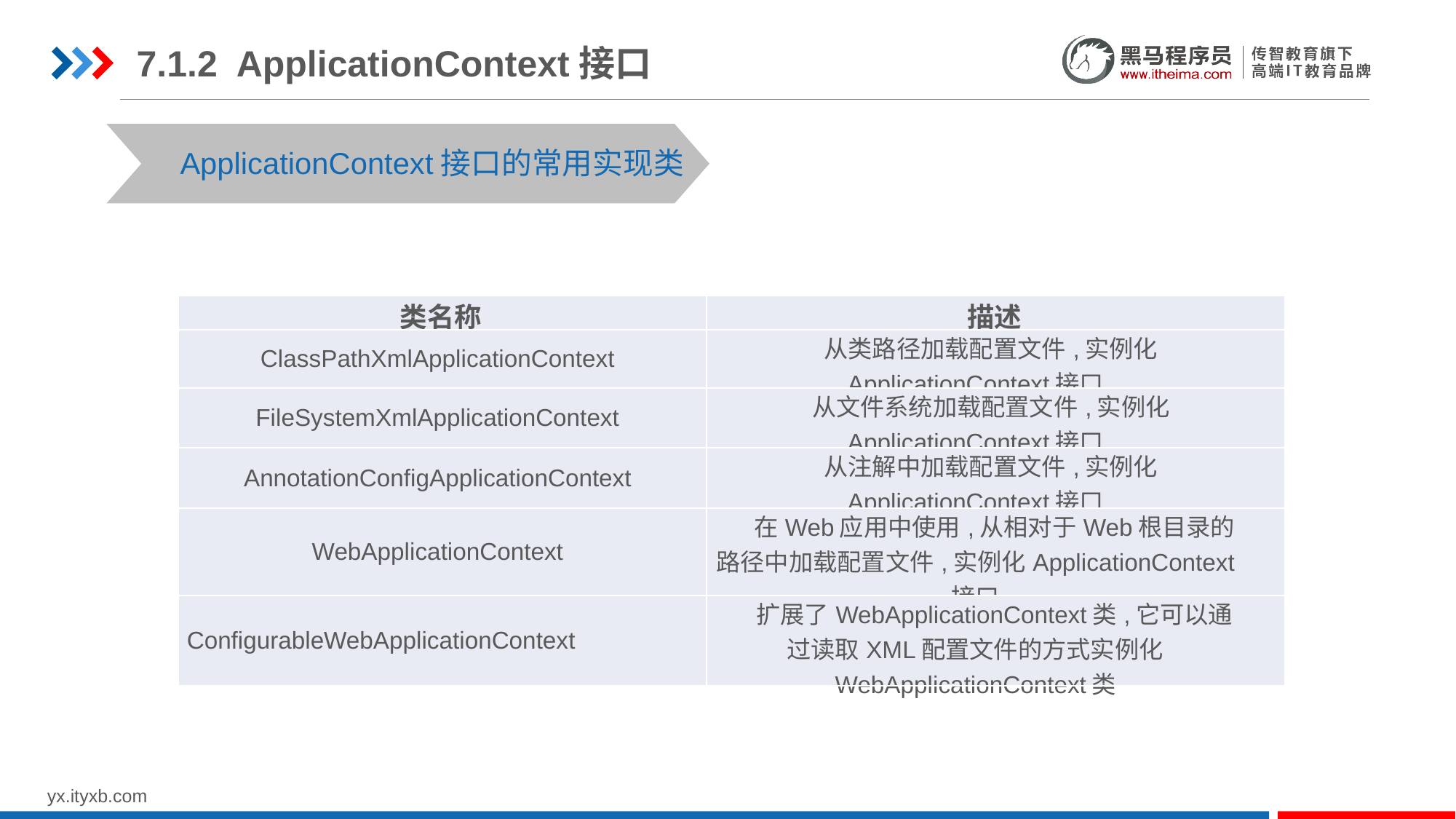

7.1.2  ApplicationContext接口

ApplicationContext接口的常用实现类
| 类名称 | 描述 |
| --- | --- |
| ClassPathXmlApplicationContext | 从类路径加载配置文件,实例化ApplicationContext接口 |
| FileSystemXmlApplicationContext | 从文件系统加载配置文件,实例化ApplicationContext接口 |
| AnnotationConfigApplicationContext | 从注解中加载配置文件,实例化ApplicationContext接口 |
| WebApplicationContext | 在Web应用中使用,从相对于Web根目录的路径中加载配置文件,实例化ApplicationContext接口 |
| ConfigurableWebApplicationContext | 扩展了WebApplicationContext类,它可以通过读取XML配置文件的方式实例化WebApplicationContext类 |